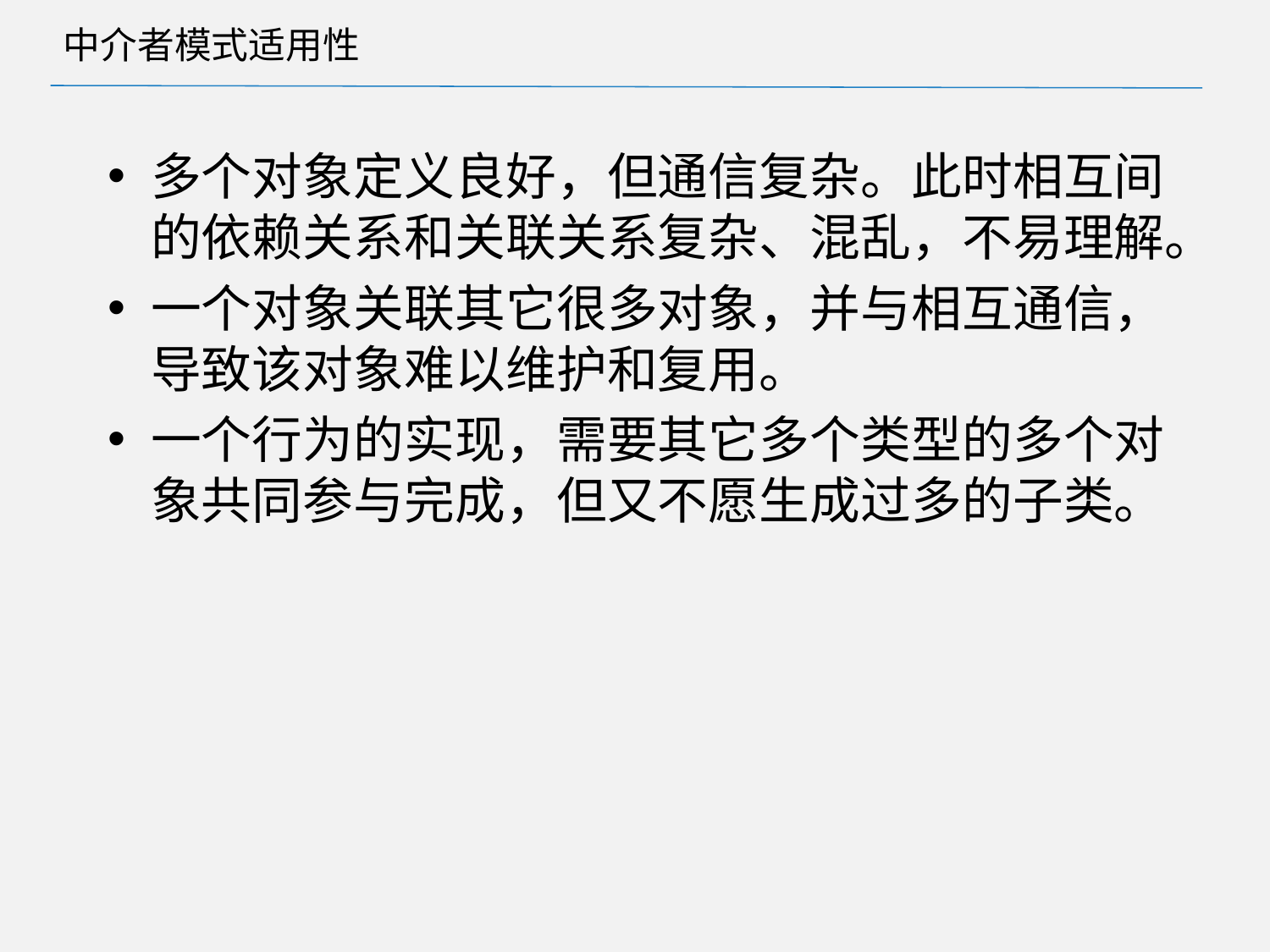

# 中介者模式适用性
多个对象定义良好，但通信复杂。此时相互间的依赖关系和关联关系复杂、混乱，不易理解。
一个对象关联其它很多对象，并与相互通信，导致该对象难以维护和复用。
一个行为的实现，需要其它多个类型的多个对象共同参与完成，但又不愿生成过多的子类。